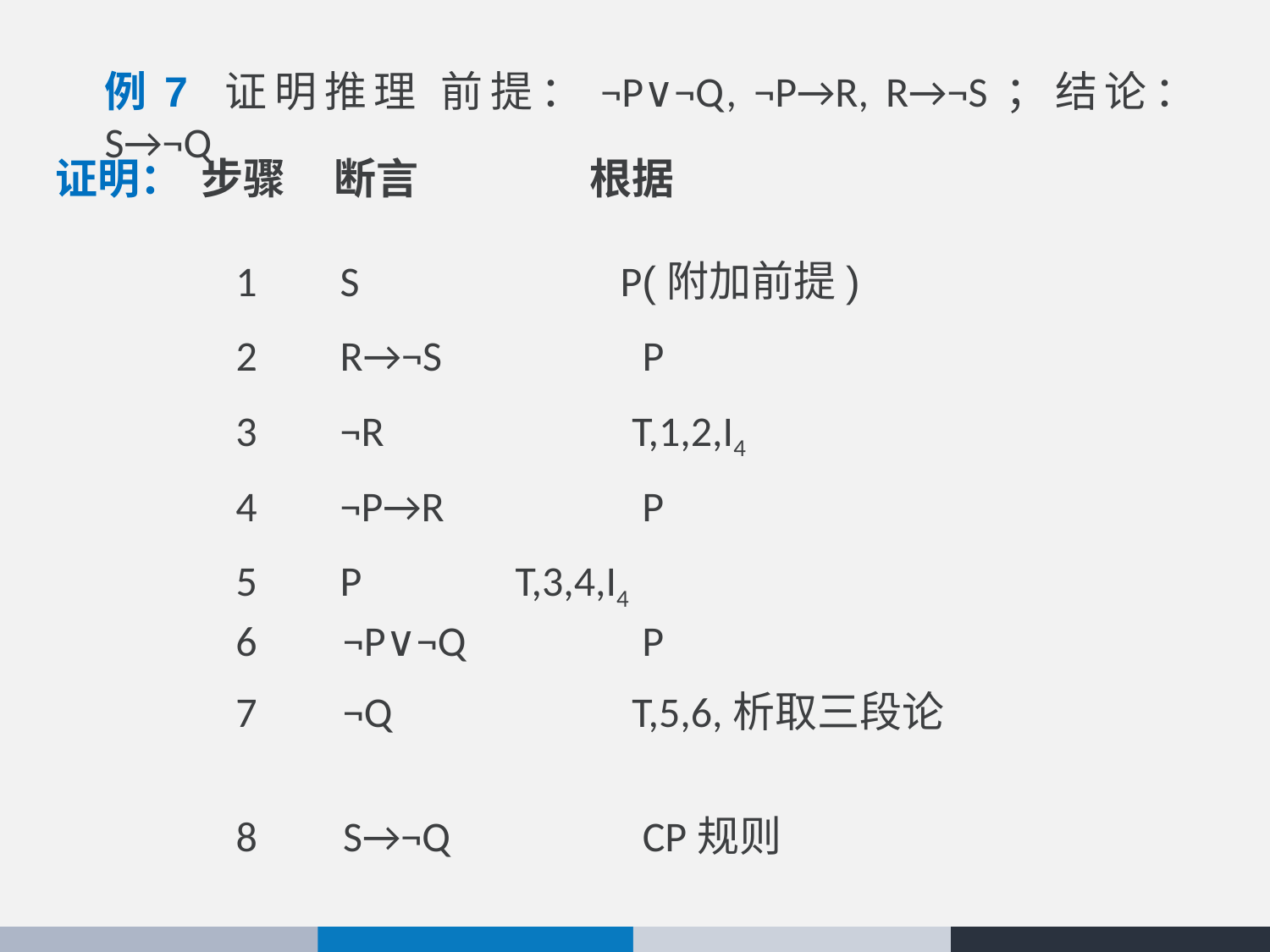

例7 证明推理 前提：¬P∨¬Q, ¬P→R, R→¬S；结论： S→¬Q
证明：  步骤     断言                  根据
1       S                      P(附加前提)
2       R→¬S 	                P
3       ¬R 	            T,1,2,I4
4       ¬P→R 	                P
5       P	                T,3,4,I4
6         ¬P∨¬Q 	                P
7         ¬Q 	            T,5,6,析取三段论
8         S→¬Q 	                CP规则